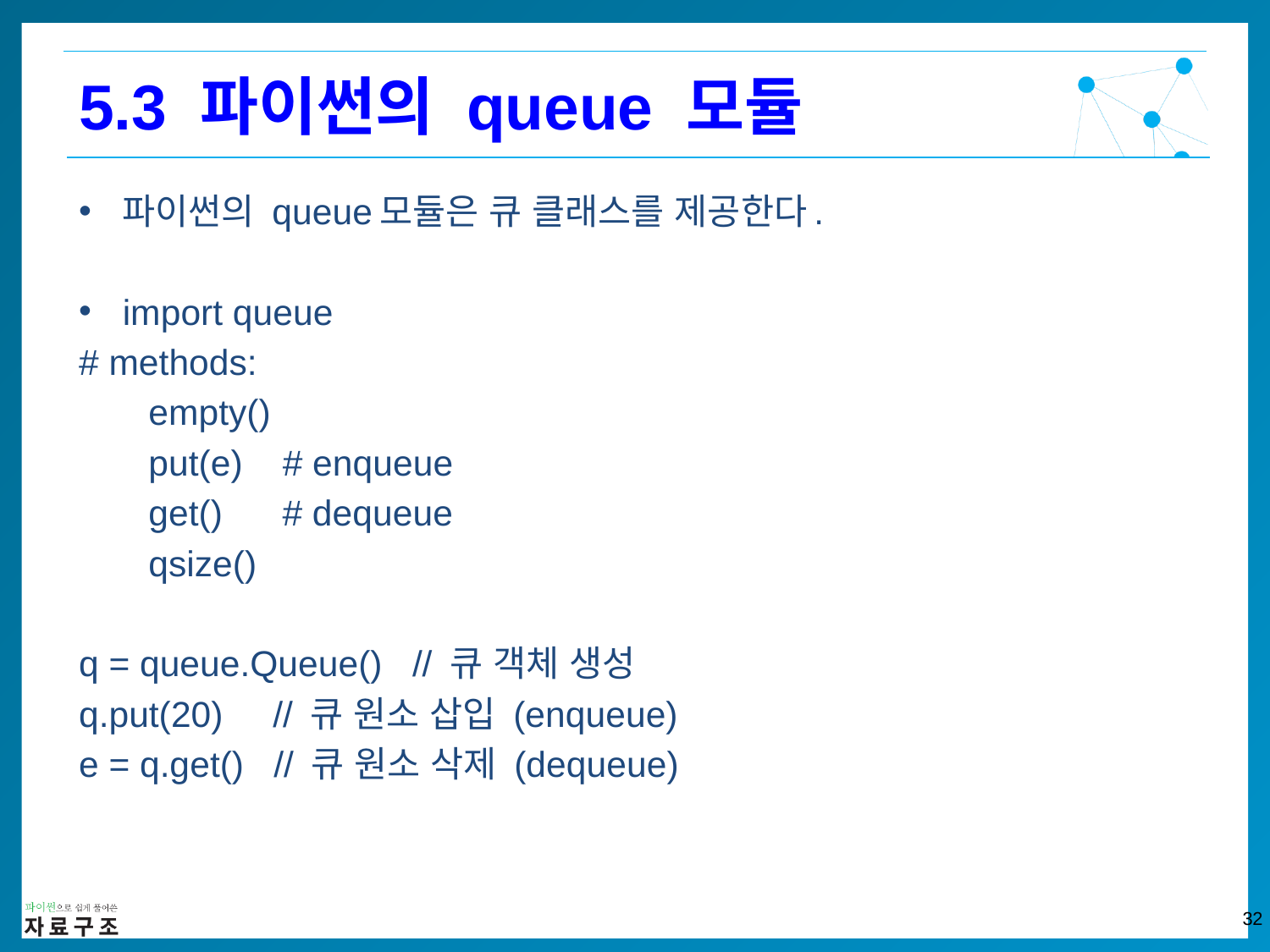

5.3 파이썬의 queue 모듈
파이썬의 queue모듈은 큐 클래스를 제공한다.

import queue
# methods:
       empty()
       put(e)    # enqueue
       get()      # dequeue
       qsize()

q = queue.Queue()   // 큐 객체 생성
q.put(20)     // 큐 원소 삽입 (enqueue)
e = q.get()   // 큐 원소 삭제 (dequeue)